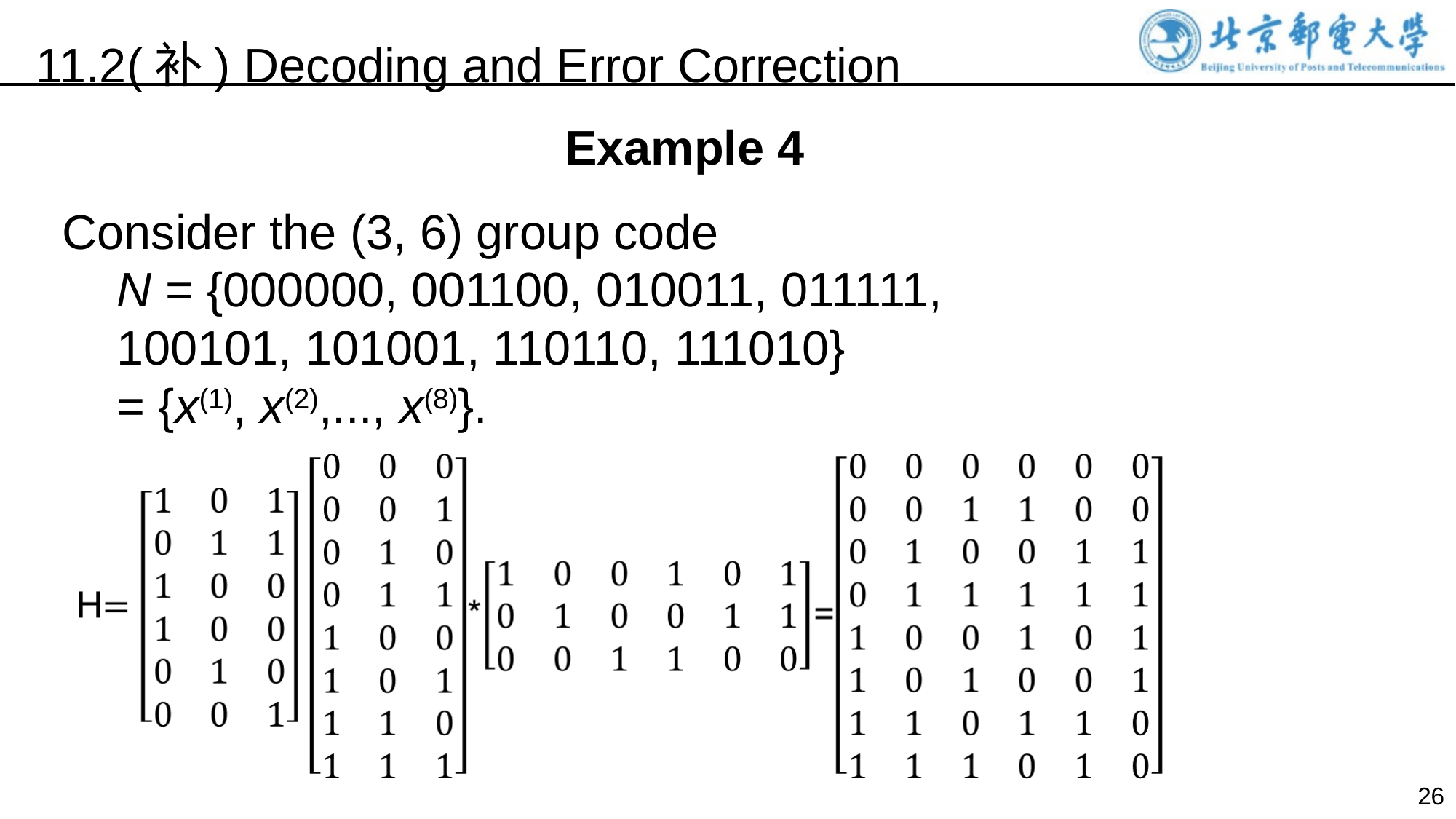

11.2(补) Decoding and Error Correction
Example 4
Consider the (3, 6) group code
N = {000000, 001100, 010011, 011111, 100101, 101001, 110110, 111010}
= {x(1), x(2),..., x(8)}.